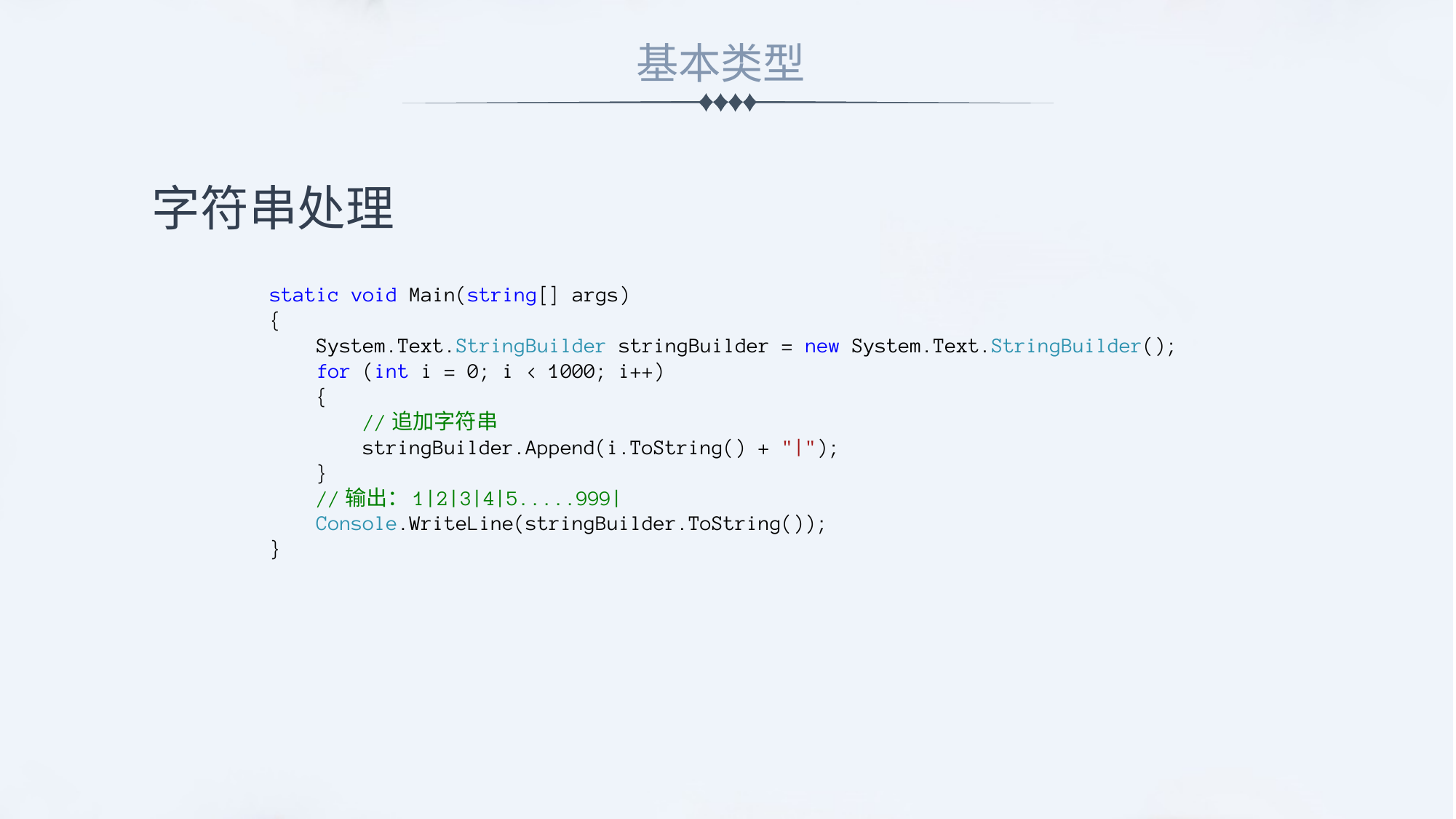

字符串处理
static void Main(string[] args)
{
    System.Text.StringBuilder stringBuilder = new System.Text.StringBuilder();
    for (int i = 0; i < 1000; i++)
    {
        //追加字符串
        stringBuilder.Append(i.ToString() + "|");
    }
    //输出：1|2|3|4|5.....999|
    Console.WriteLine(stringBuilder.ToString());
}